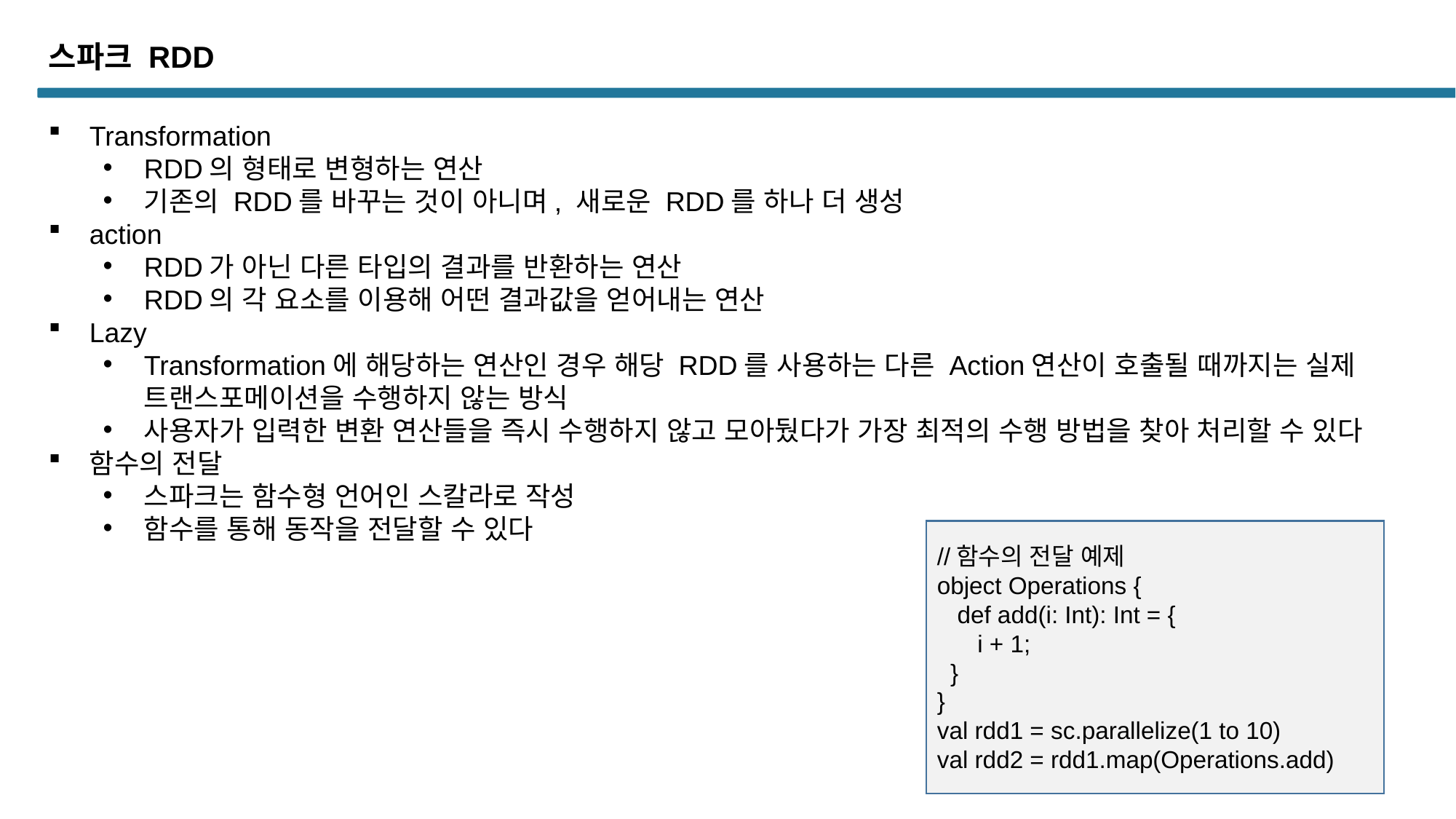

스파크 RDD
Transformation
RDD의 형태로 변형하는 연산
기존의 RDD를 바꾸는 것이 아니며, 새로운 RDD를 하나 더 생성
action
RDD가 아닌 다른 타입의 결과를 반환하는 연산
RDD의 각 요소를 이용해 어떤 결과값을 얻어내는 연산
Lazy
Transformation에 해당하는 연산인 경우 해당 RDD를 사용하는 다른 Action연산이 호출될 때까지는 실제 트랜스포메이션을 수행하지 않는 방식
사용자가 입력한 변환 연산들을 즉시 수행하지 않고 모아뒀다가 가장 최적의 수행 방법을 찾아 처리할 수 있다
함수의 전달
스파크는 함수형 언어인 스칼라로 작성
함수를 통해 동작을 전달할 수 있다
//함수의 전달 예제
object Operations {
   def add(i: Int): Int = {
      i + 1;
  }
}
val rdd1 = sc.parallelize(1 to 10)
val rdd2 = rdd1.map(Operations.add)